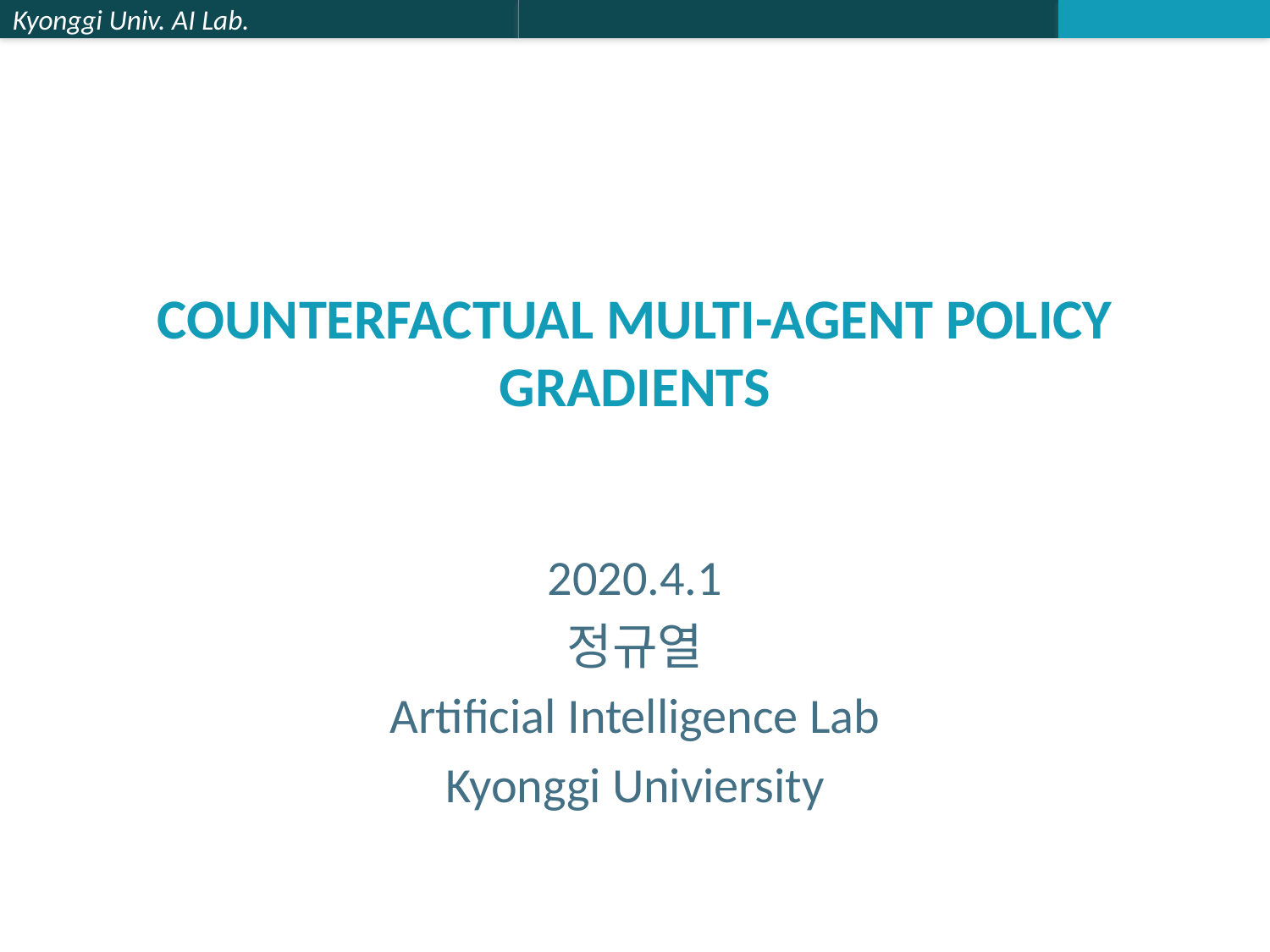

# Counterfactual multi-agent policy gradients
2020.4.1
정규열
Artificial Intelligence Lab
Kyonggi Univiersity